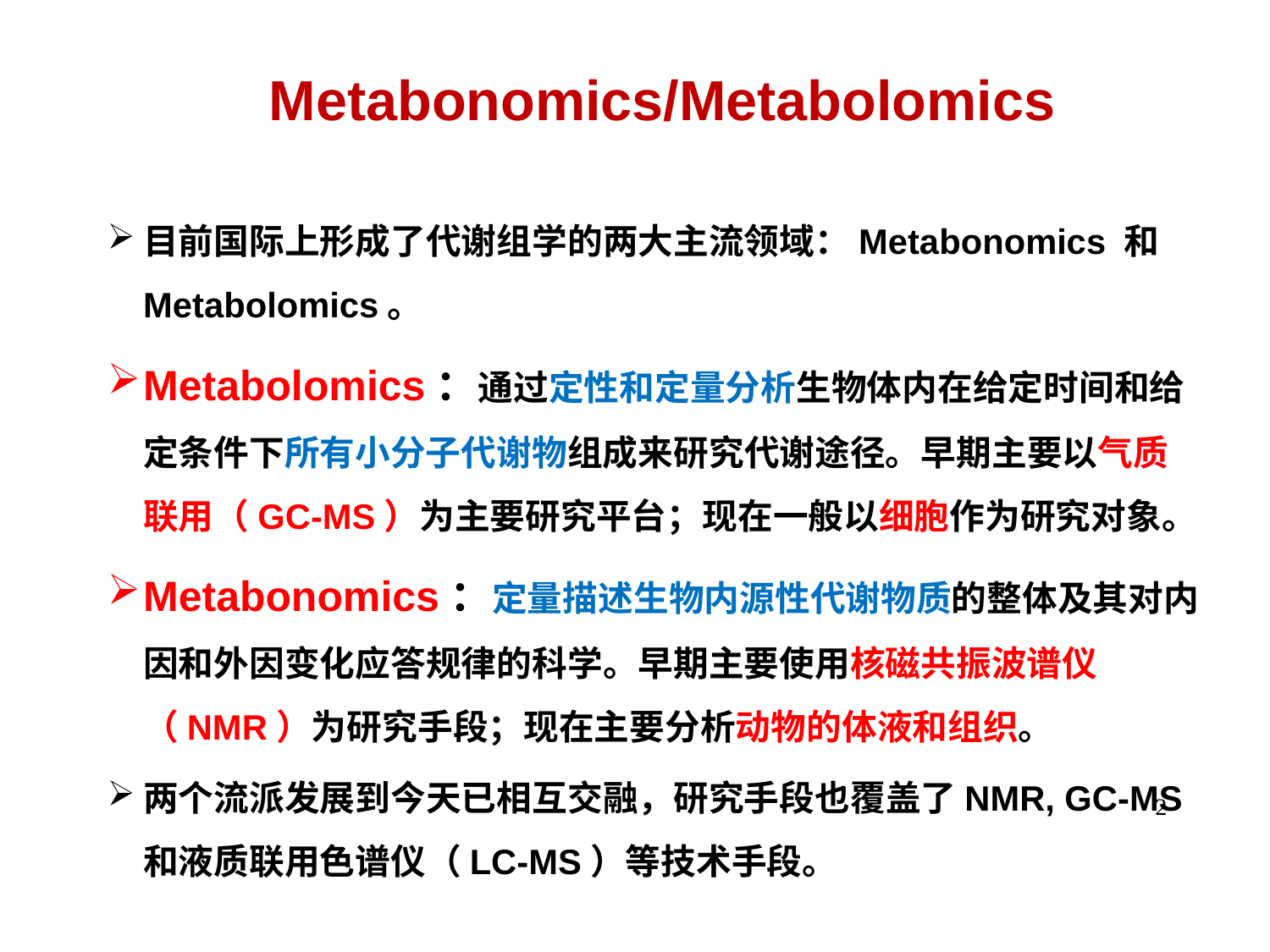

Metabonomics/Metabolomics

目前国际上形成了代谢组学的两大主流领域：Metabonomics 和 Metabolomics。
Metabolomics：通过定性和定量分析生物体内在给定时间和给定条件下所有小分子代谢物组成来研究代谢途径。早期主要以气质联用（GC-MS）为主要研究平台；现在一般以细胞作为研究对象。
Metabonomics：定量描述生物内源性代谢物质的整体及其对内因和外因变化应答规律的科学。早期主要使用核磁共振波谱仪（NMR）为研究手段；现在主要分析动物的体液和组织。
两个流派发展到今天已相互交融，研究手段也覆盖了NMR, GC-MS 和液质联用色谱仪（LC-MS）等技术手段。

2